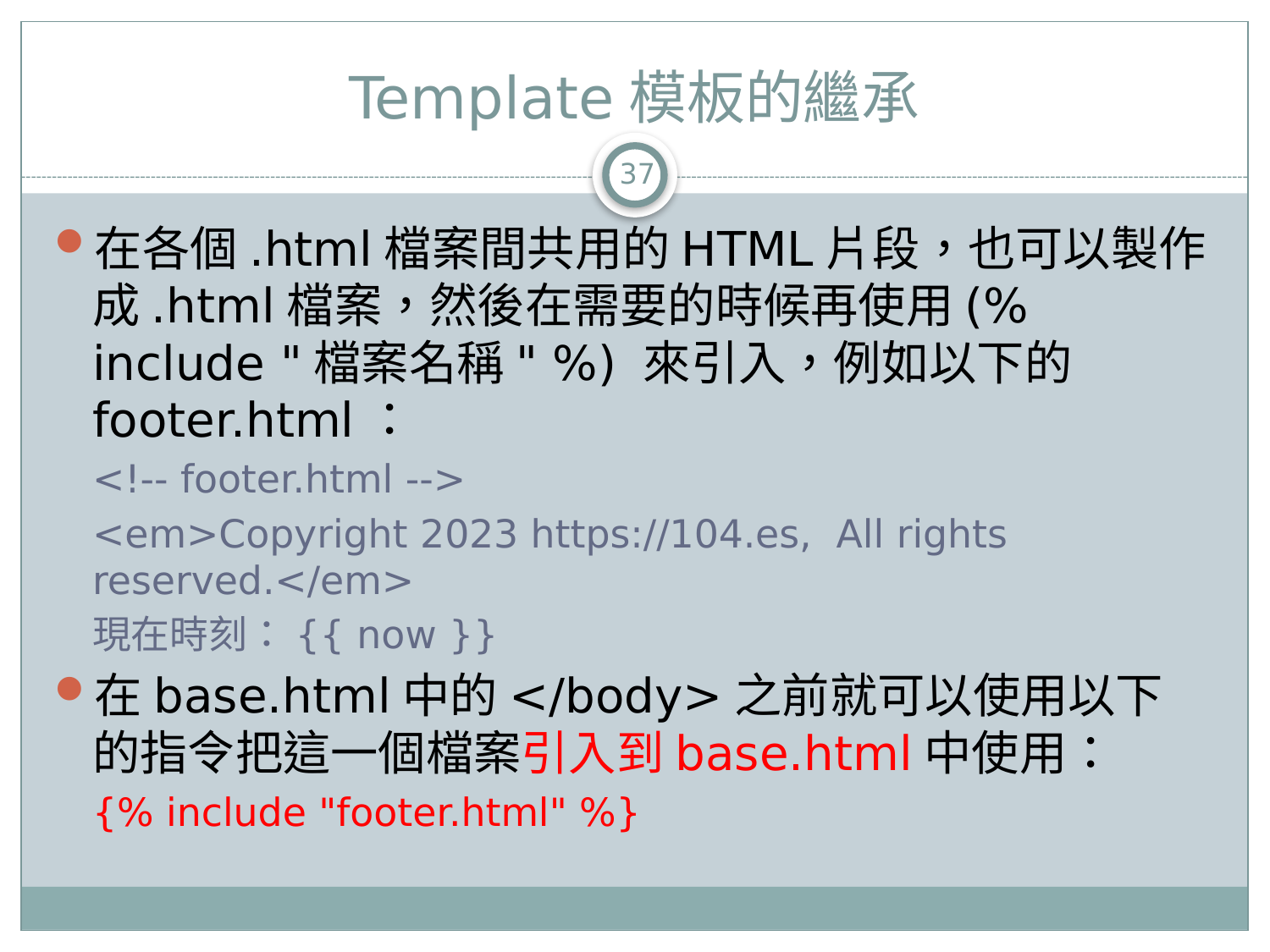

# Template模板的繼承
37
在各個.html檔案間共用的HTML片段，也可以製作成.html檔案，然後在需要的時候再使用(% include "檔案名稱" %) 來引入，例如以下的footer.html：
<!-- footer.html -->
<em>Copyright 2023 https://104.es,  All rights reserved.</em>
現在時刻：{{ now }}
在base.html中的</body>之前就可以使用以下的指令把這一個檔案引入到base.html中使用：
{% include "footer.html" %}